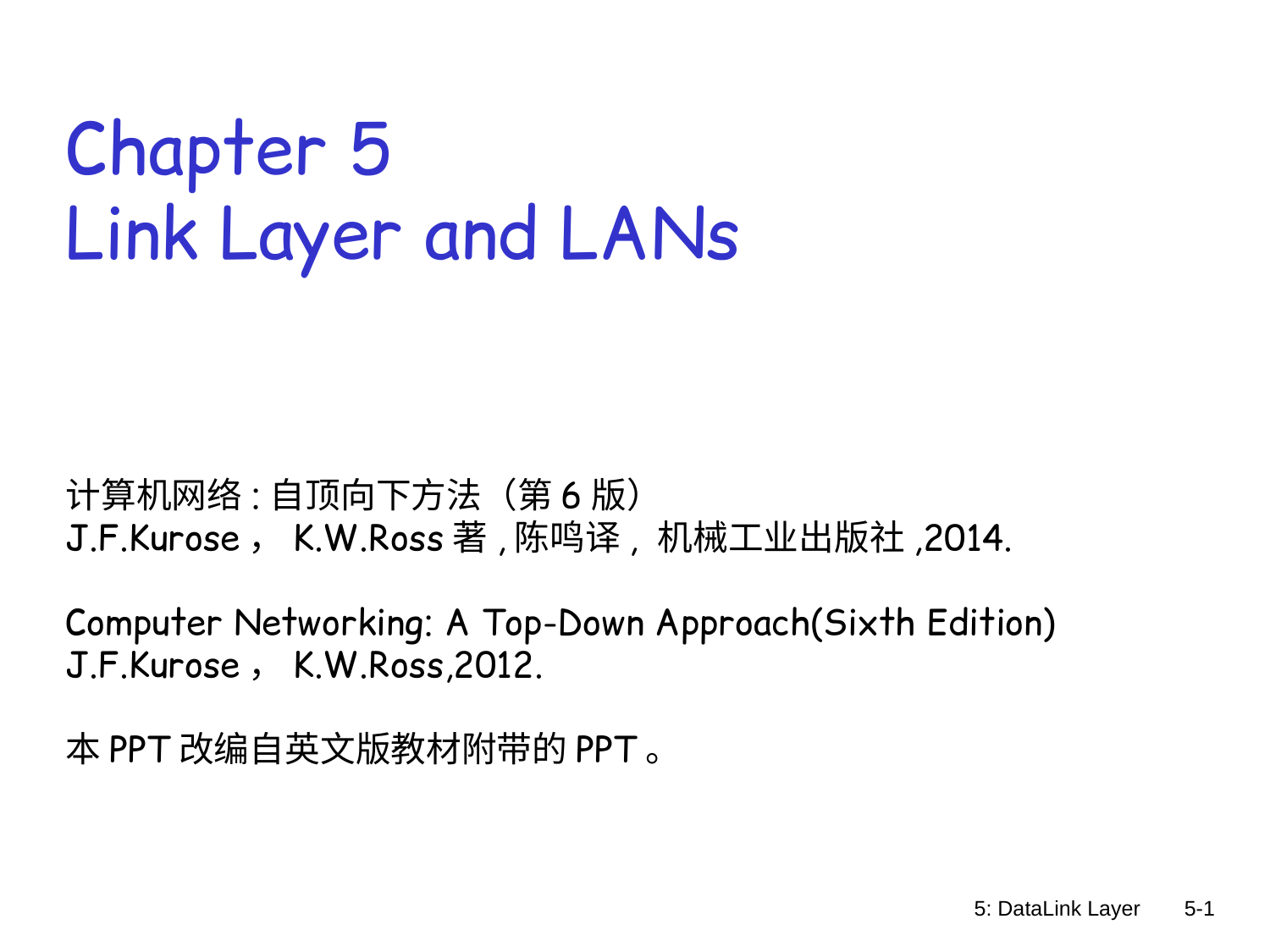

Chapter 5
Link Layer and LANs
计算机网络:自顶向下方法（第6版）
J.F.Kurose，K.W.Ross著,陈鸣译, 机械工业出版社,2014.

Computer Networking: A Top-Down Approach(Sixth Edition)
J.F.Kurose，K.W.Ross,2012.

本PPT改编自英文版教材附带的PPT。
5: DataLink Layer
5-1